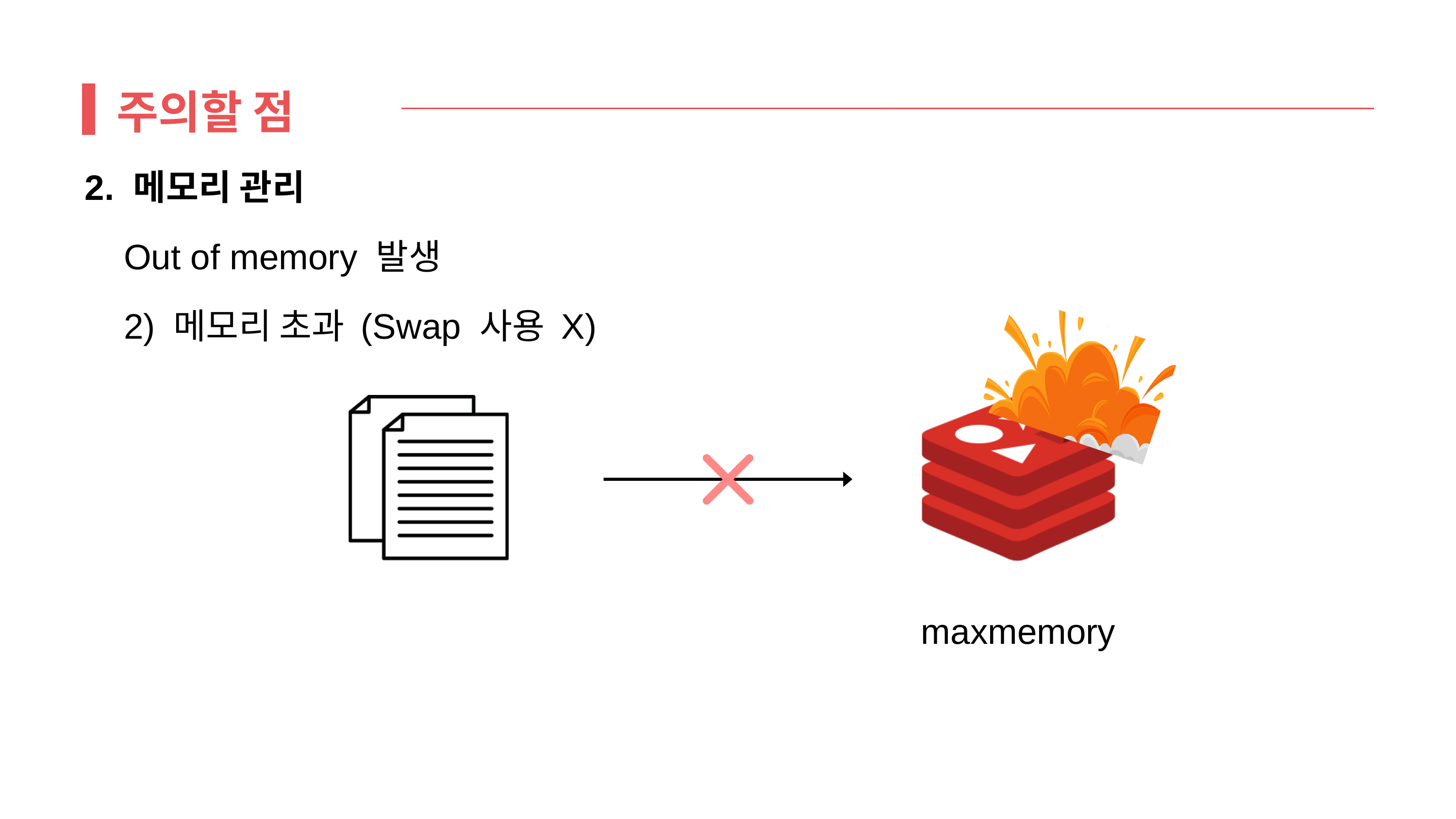

주의할 점

 2. 메모리 관리
Out of memory 발생
2) 메모리 초과 (Swap 사용 X)

maxmemory